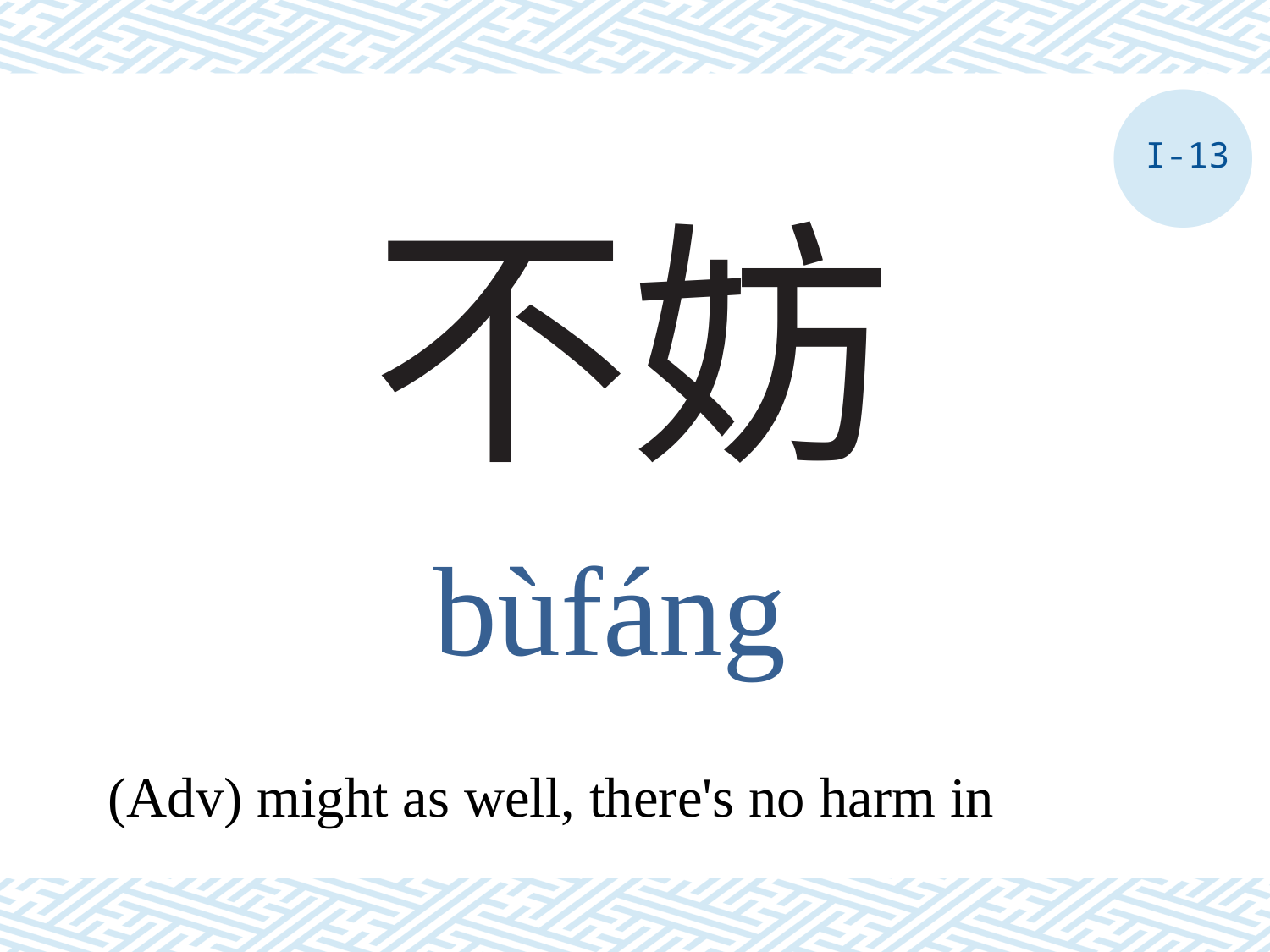

I-13

# 不妨
bùfáng
(Adv) might as well, there's no harm in